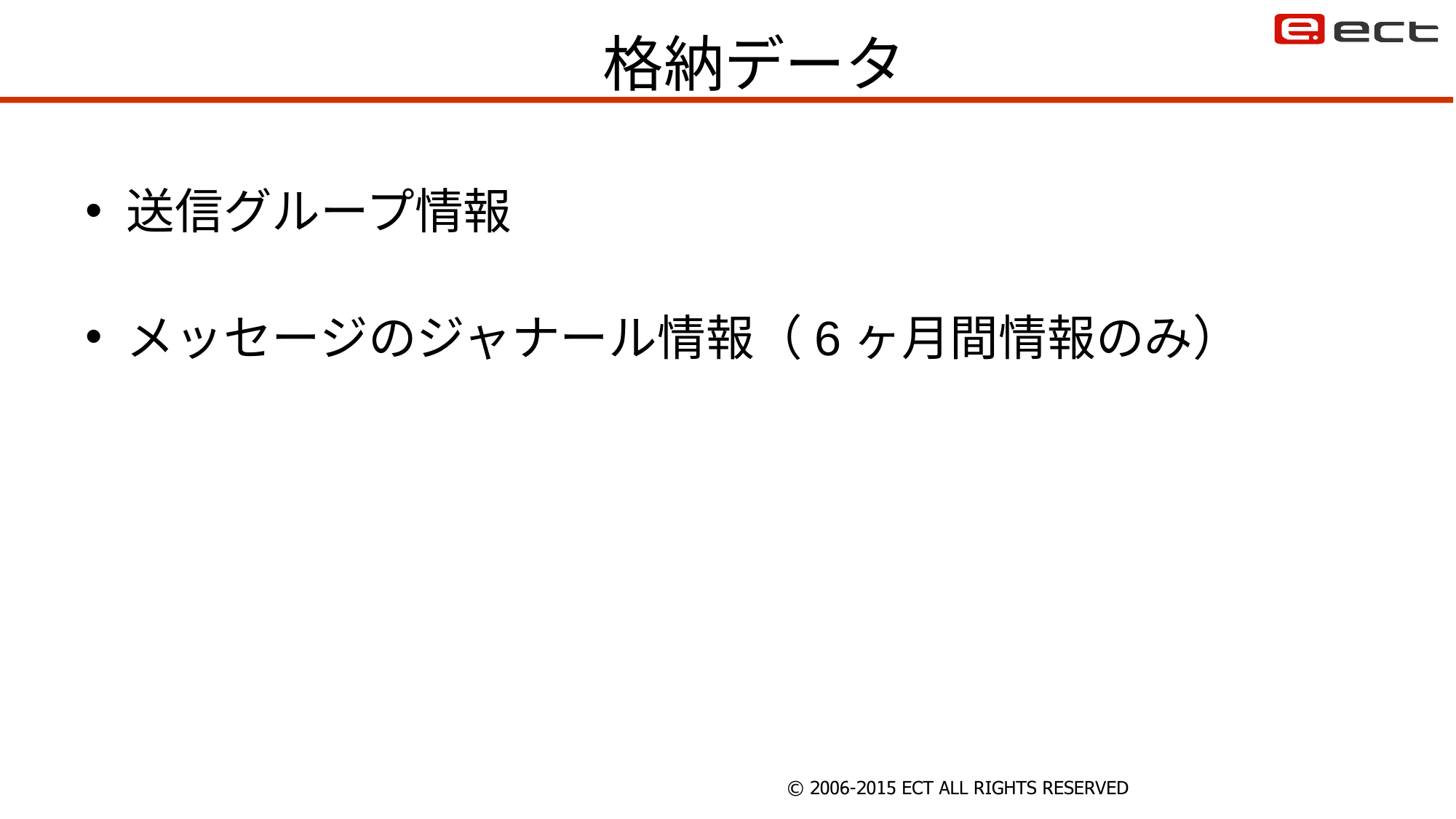

# 格納データ
送信グループ情報
メッセージのジャナール情報（6ヶ月間情報のみ）